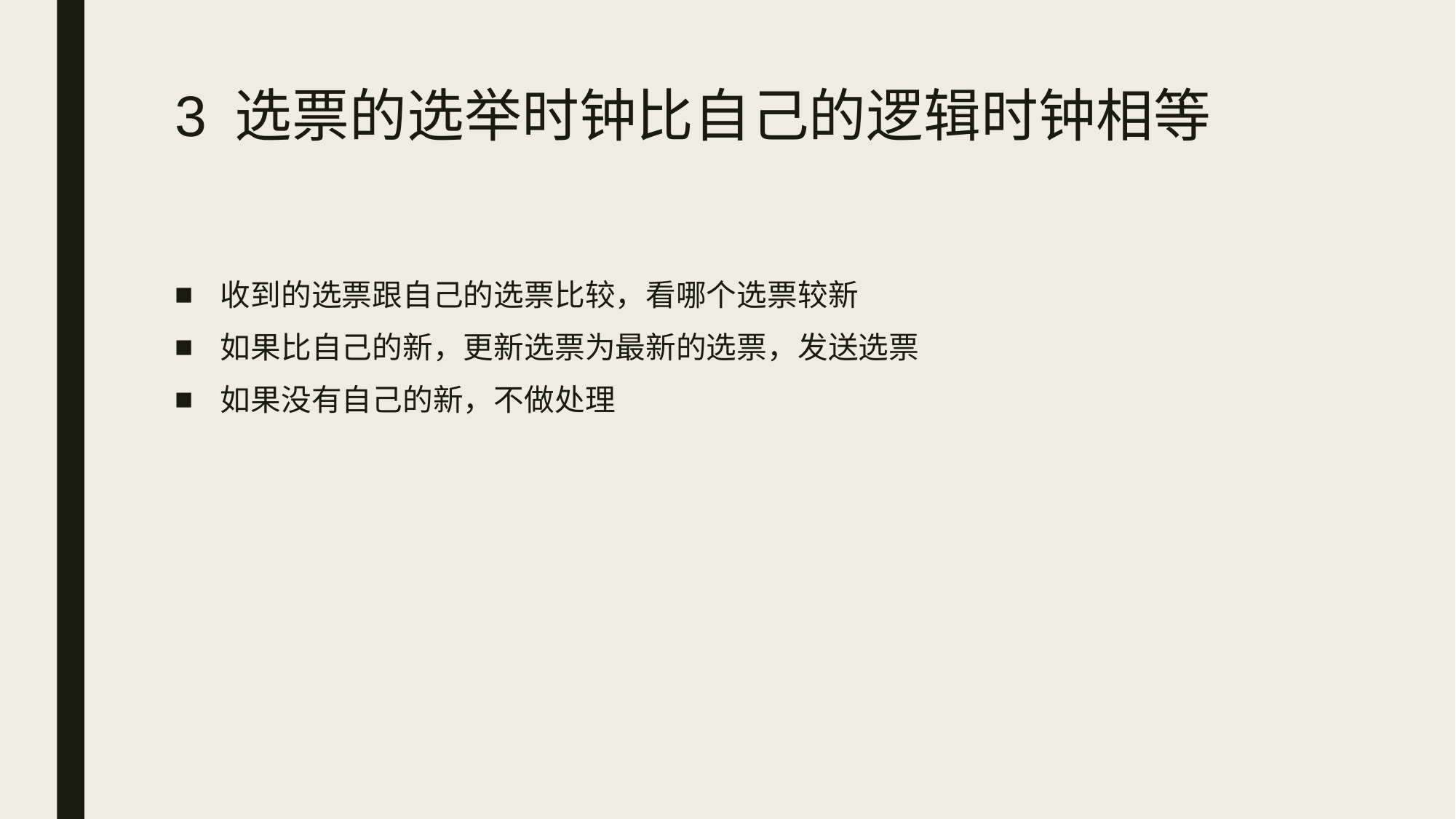

# 3 选票的选举时钟比自己的逻辑时钟相等
收到的选票跟自己的选票比较，看哪个选票较新
如果比自己的新，更新选票为最新的选票，发送选票
如果没有自己的新，不做处理